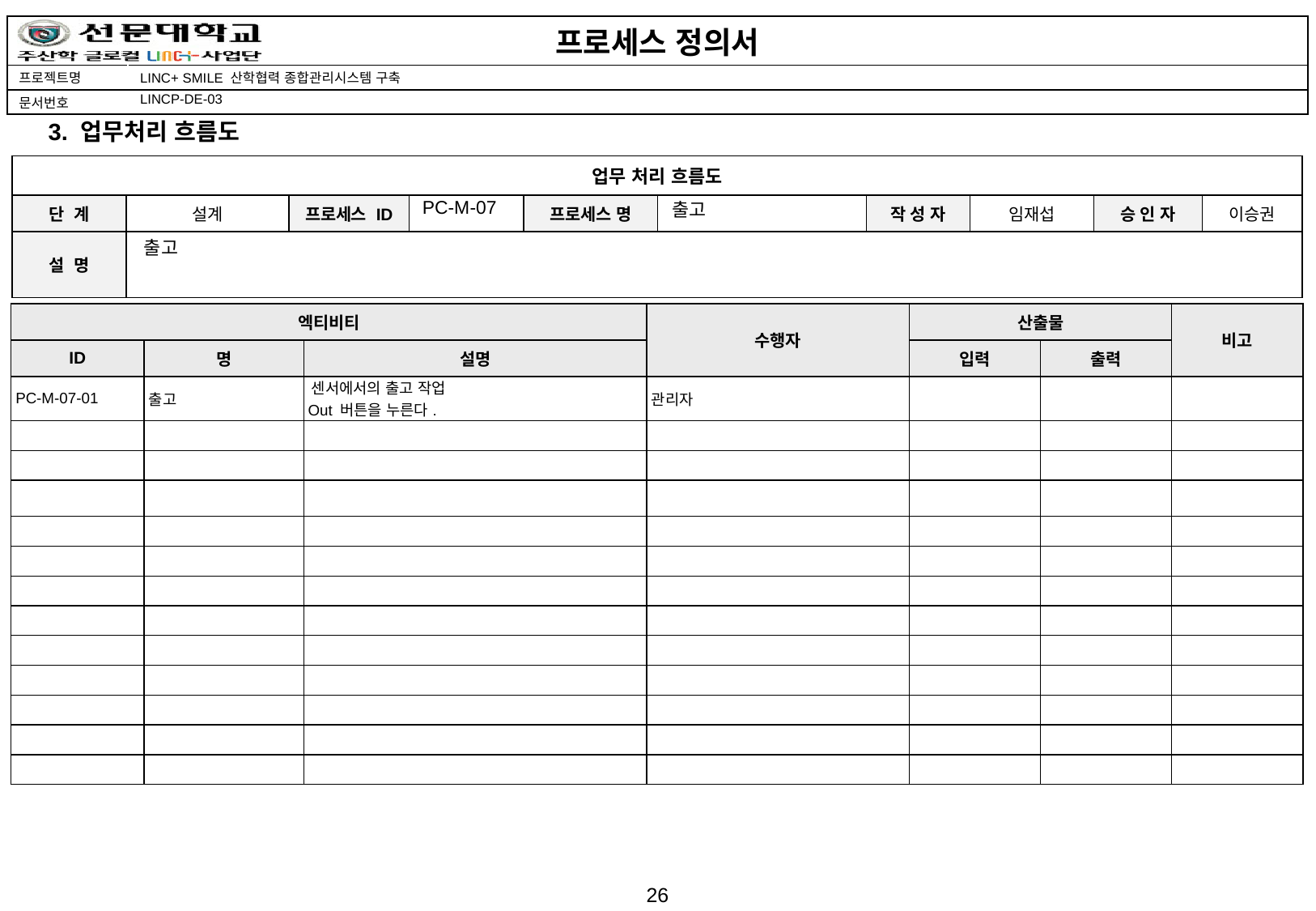

3. 업무처리 흐름도
PC-M-07
출고
출고
| 엑티비티 |  |  | 수행자 | 산출물 |  | 비고 |
| --- | --- | --- | --- | --- | --- | --- |
| ID | 명 | 설명 |  | 입력 | 출력 |  |
| PC-M-07-01 | 출고 | 센서에서의 출고 작업 Out 버튼을 누른다. | 관리자 |  |  |  |
|  |  |  |  |  |  |  |
|  |  |  |  |  |  |  |
|  |  |  |  |  |  |  |
|  |  |  |  |  |  |  |
|  |  |  |  |  |  |  |
|  |  |  |  |  |  |  |
|  |  |  |  |  |  |  |
|  |  |  |  |  |  |  |
|  |  |  |  |  |  |  |
|  |  |  |  |  |  |  |
|  |  |  |  |  |  |  |
|  |  |  |  |  |  |  |